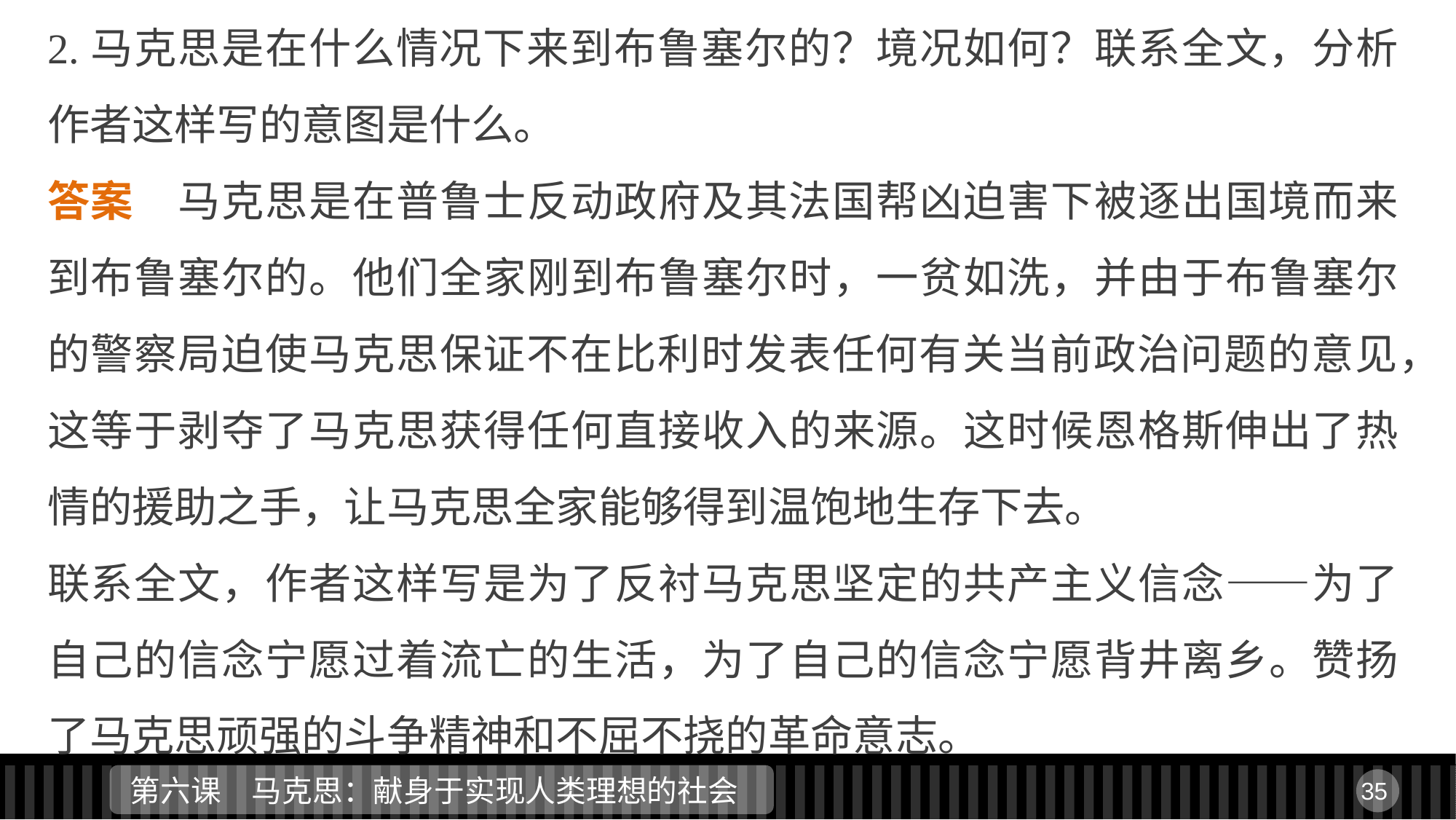

2.马克思是在什么情况下来到布鲁塞尔的？境况如何？联系全文，分析作者这样写的意图是什么。
答案　马克思是在普鲁士反动政府及其法国帮凶迫害下被逐出国境而来到布鲁塞尔的。他们全家刚到布鲁塞尔时，一贫如洗，并由于布鲁塞尔的警察局迫使马克思保证不在比利时发表任何有关当前政治问题的意见，这等于剥夺了马克思获得任何直接收入的来源。这时候恩格斯伸出了热情的援助之手，让马克思全家能够得到温饱地生存下去。
联系全文，作者这样写是为了反衬马克思坚定的共产主义信念——为了自己的信念宁愿过着流亡的生活，为了自己的信念宁愿背井离乡。赞扬了马克思顽强的斗争精神和不屈不挠的革命意志。